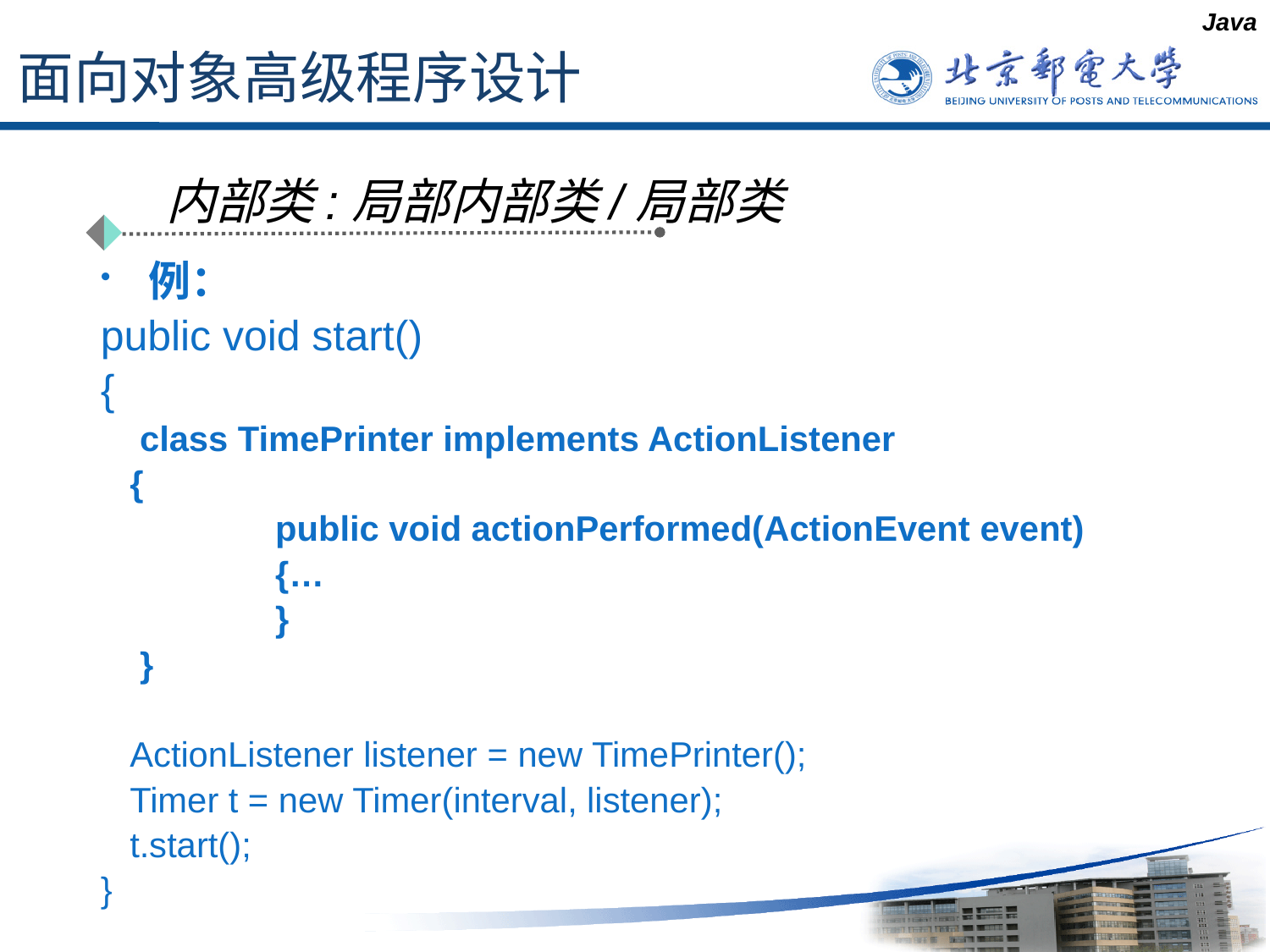

Java
# 面向对象高级程序设计

内部类:局部内部类/局部类

例：
public void start()
{
    class TimePrinter implements ActionListener
   {
		public void actionPerformed(ActionEvent event)
		{…
		}
    }

   ActionListener listener = new TimePrinter();
   Timer t = new Timer(interval, listener);
   t.start();
}